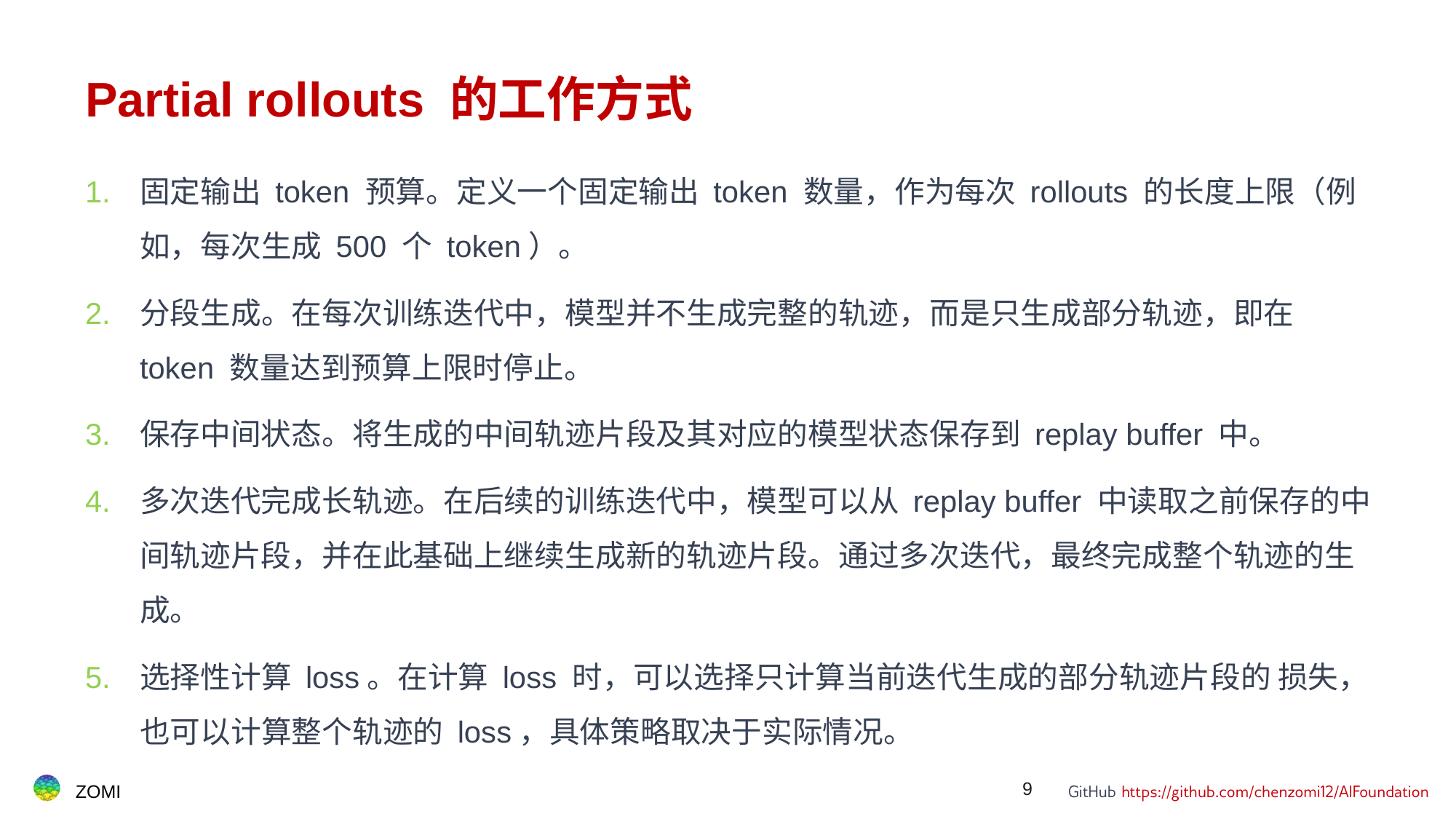

# Partial rollouts 的工作方式
固定输出 token 预算。定义一个固定输出 token 数量，作为每次 rollouts 的长度上限（例如，每次生成 500 个 token）。
分段生成。在每次训练迭代中，模型并不生成完整的轨迹，而是只生成部分轨迹，即在 token 数量达到预算上限时停止。
保存中间状态。将生成的中间轨迹片段及其对应的模型状态保存到 replay buffer 中。
多次迭代完成长轨迹。在后续的训练迭代中，模型可以从 replay buffer 中读取之前保存的中间轨迹片段，并在此基础上继续生成新的轨迹片段。通过多次迭代，最终完成整个轨迹的生成。
选择性计算 loss。在计算 loss 时，可以选择只计算当前迭代生成的部分轨迹片段的 损失，也可以计算整个轨迹的 loss，具体策略取决于实际情况。